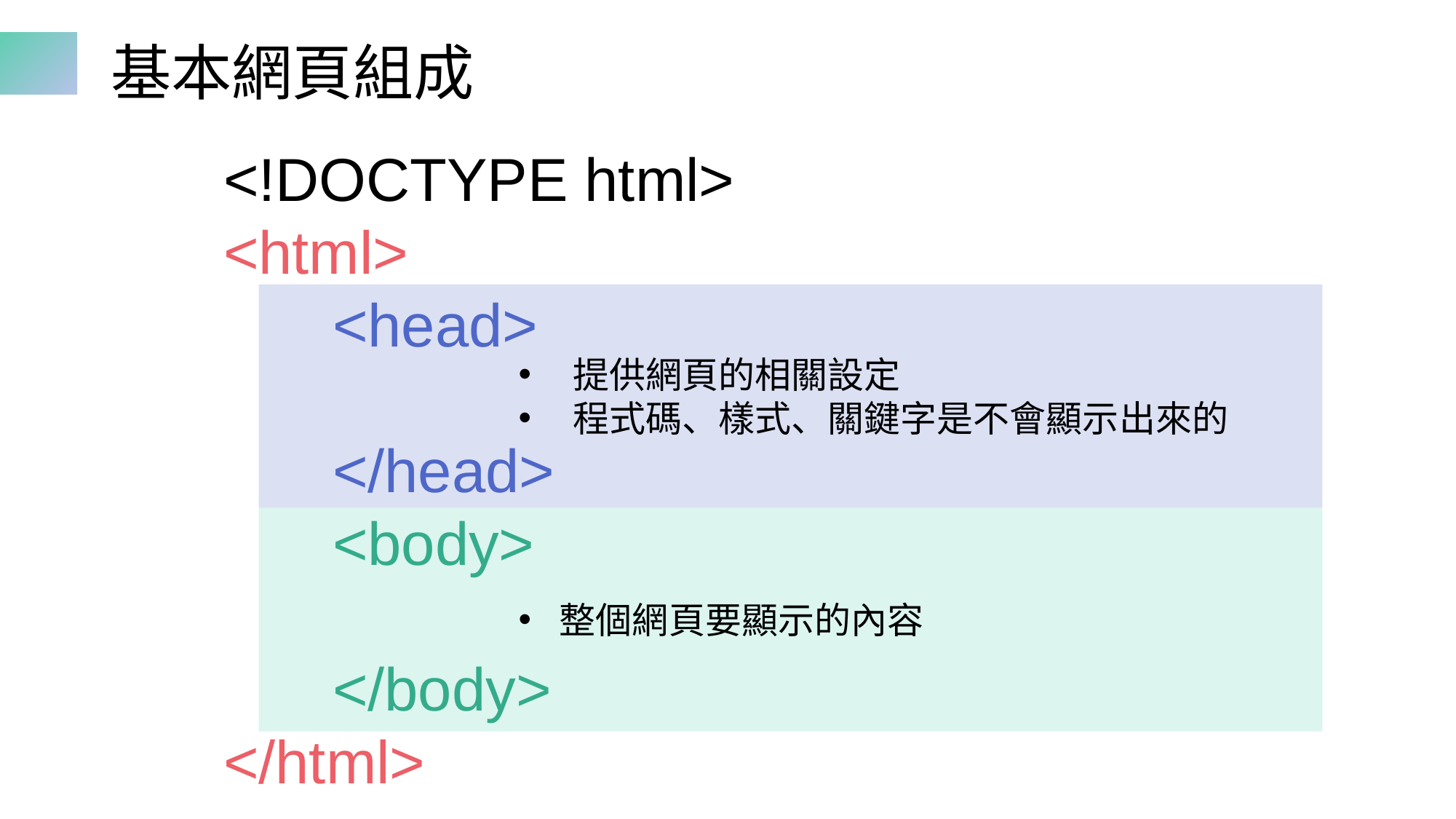

# 基本網頁組成
<!DOCTYPE html>
<html>
	<head>
	</head>
	<body>
	</body>
</html>

提供網頁的相關設定
程式碼、樣式、關鍵字是不會顯示出來的

整個網頁要顯示的內容